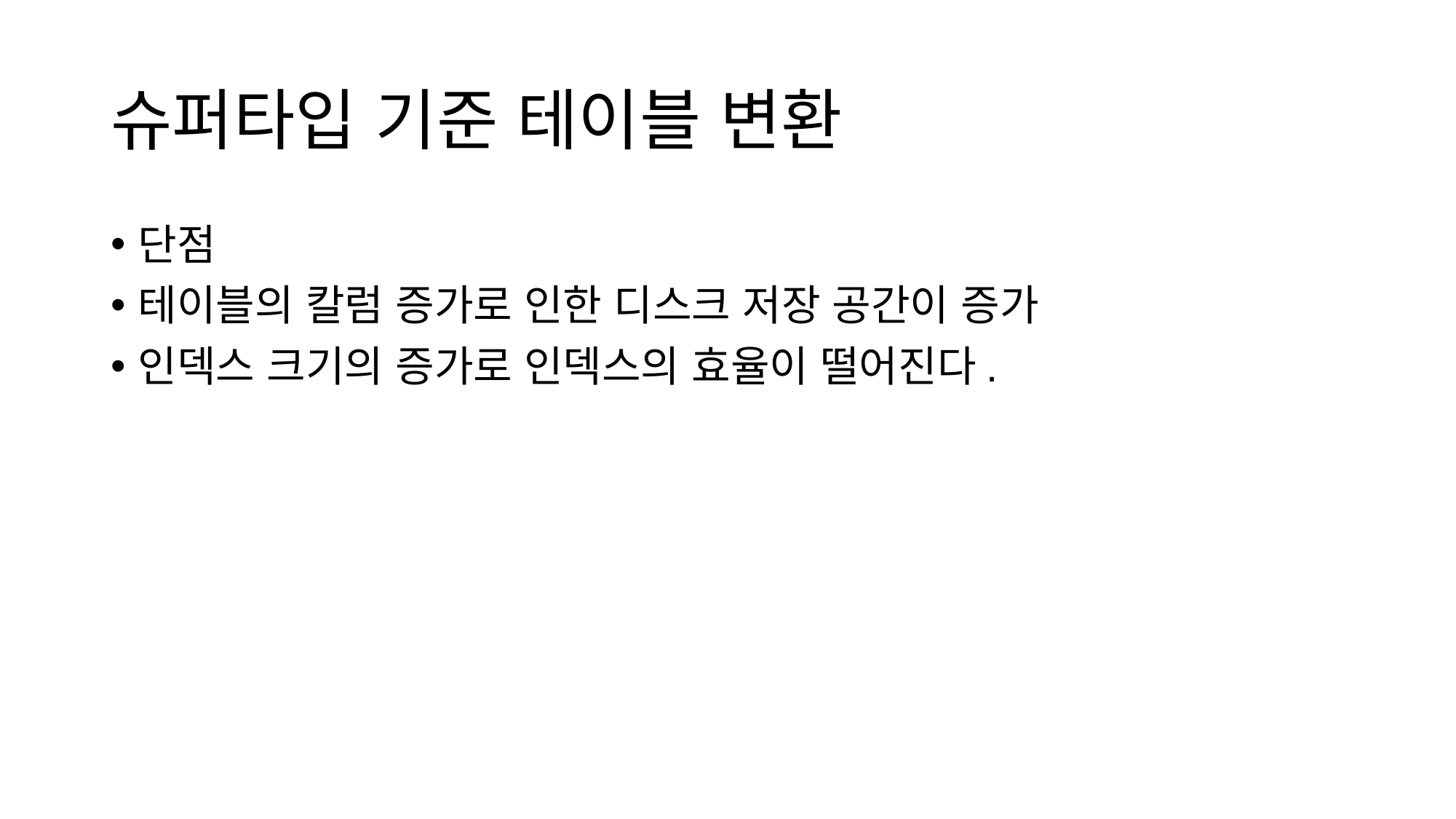

# 슈퍼타입 기준 테이블 변환
단점
테이블의 칼럼 증가로 인한 디스크 저장 공간이 증가
인덱스 크기의 증가로 인덱스의 효율이 떨어진다.